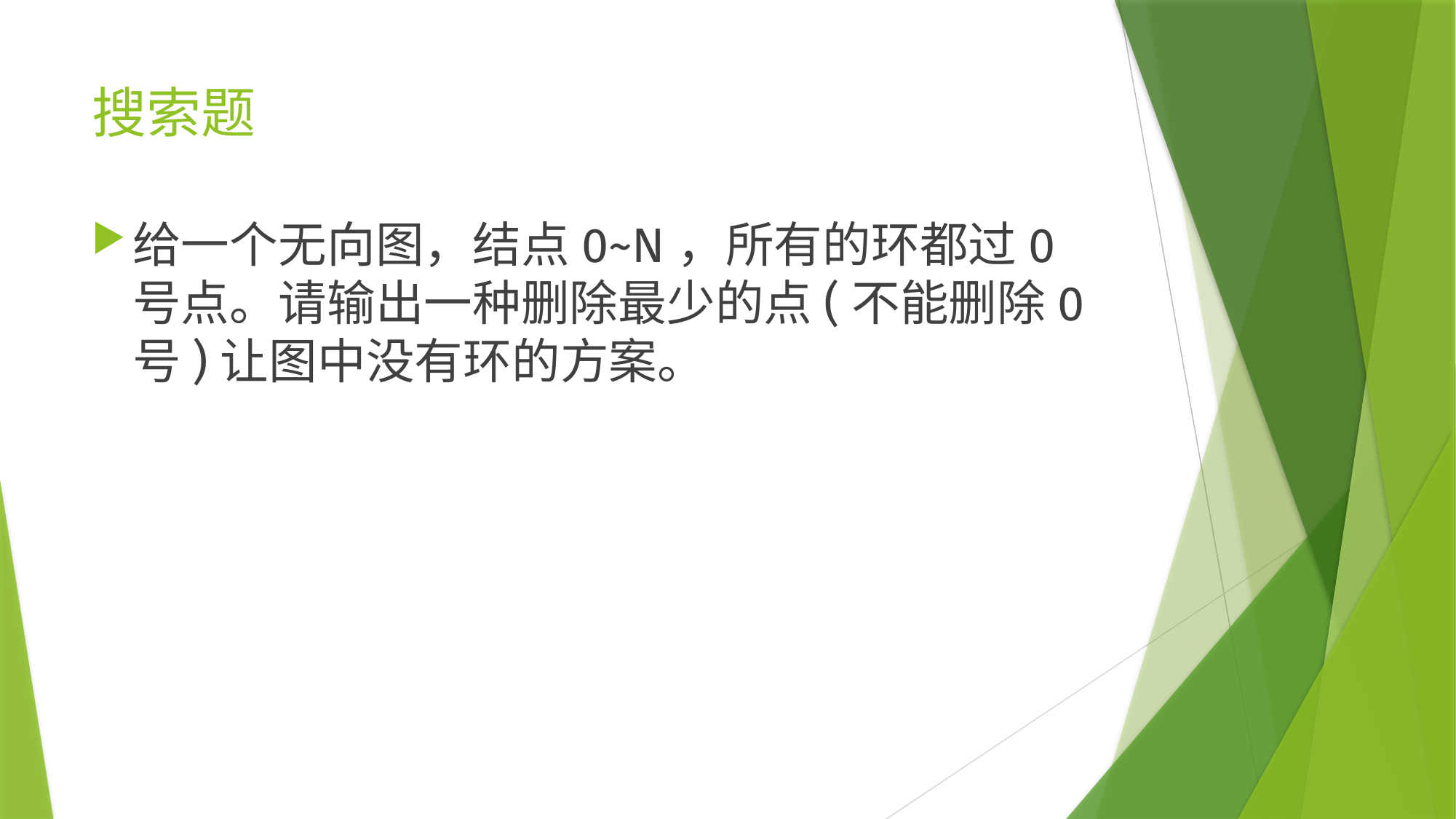

# 搜索题
给一个无向图，结点0~N，所有的环都过0号点。请输出一种删除最少的点(不能删除0号)让图中没有环的方案。